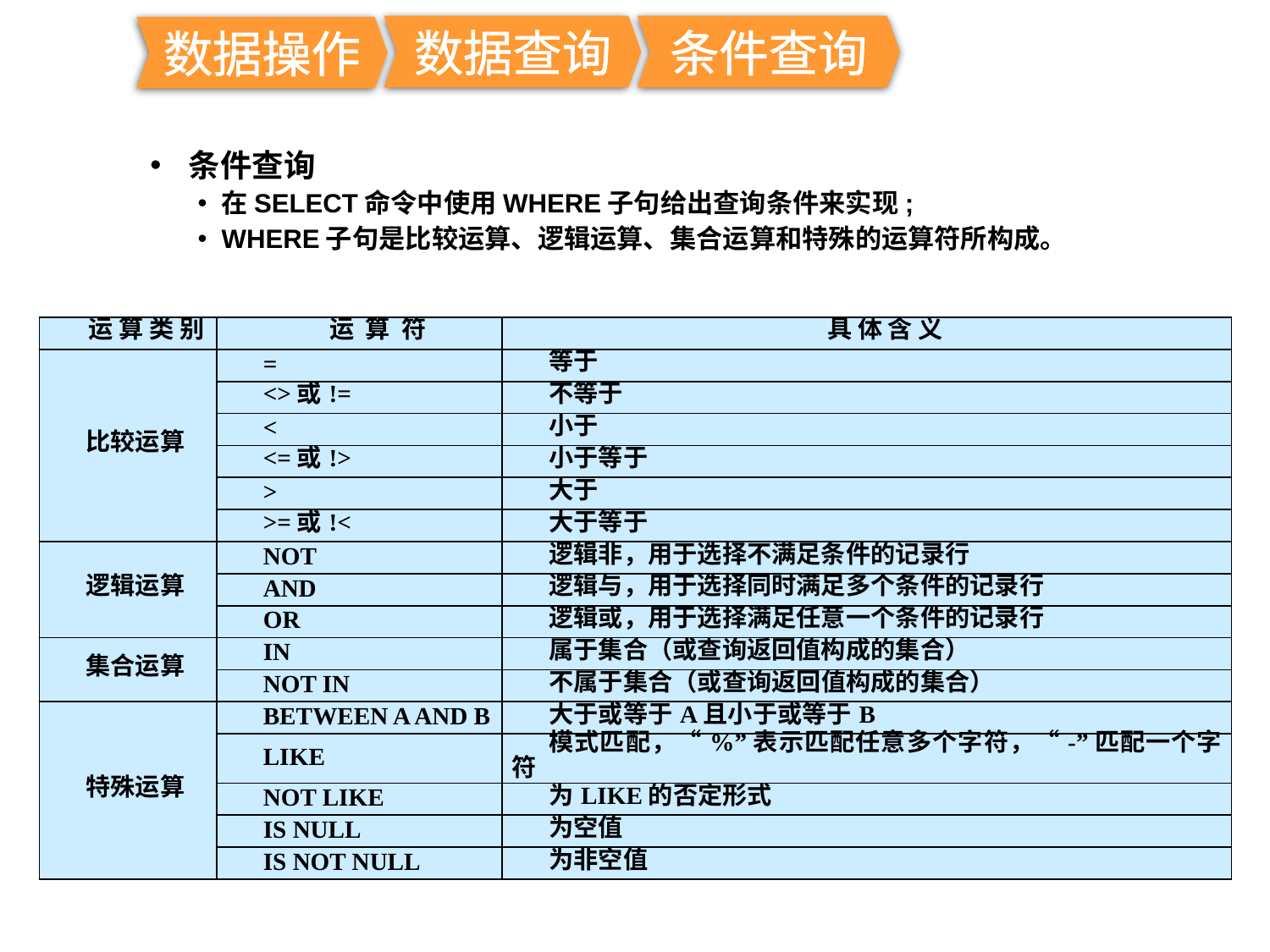

数据查询
条件查询
数据操作

 条件查询
在SELECT命令中使用WHERE子句给出查询条件来实现;
WHERE子句是比较运算、逻辑运算、集合运算和特殊的运算符所构成。
| 运 算 类 别 | 运 算 符 | 具 体 含 义 |
| --- | --- | --- |
| 比较运算 | = | 等于 |
|  | <>或!= | 不等于 |
|  | < | 小于 |
|  | <=或!> | 小于等于 |
|  | > | 大于 |
|  | >=或!< | 大于等于 |
| 逻辑运算 | NOT | 逻辑非，用于选择不满足条件的记录行 |
|  | AND | 逻辑与，用于选择同时满足多个条件的记录行 |
|  | OR | 逻辑或，用于选择满足任意一个条件的记录行 |
| 集合运算 | IN | 属于集合（或查询返回值构成的集合） |
|  | NOT IN | 不属于集合（或查询返回值构成的集合） |
| 特殊运算 | BETWEEN A AND B | 大于或等于A且小于或等于B |
|  | LIKE | 模式匹配，“%”表示匹配任意多个字符，“-”匹配一个字符 |
|  | NOT LIKE | 为LIKE的否定形式 |
|  | IS NULL | 为空值 |
|  | IS NOT NULL | 为非空值 |